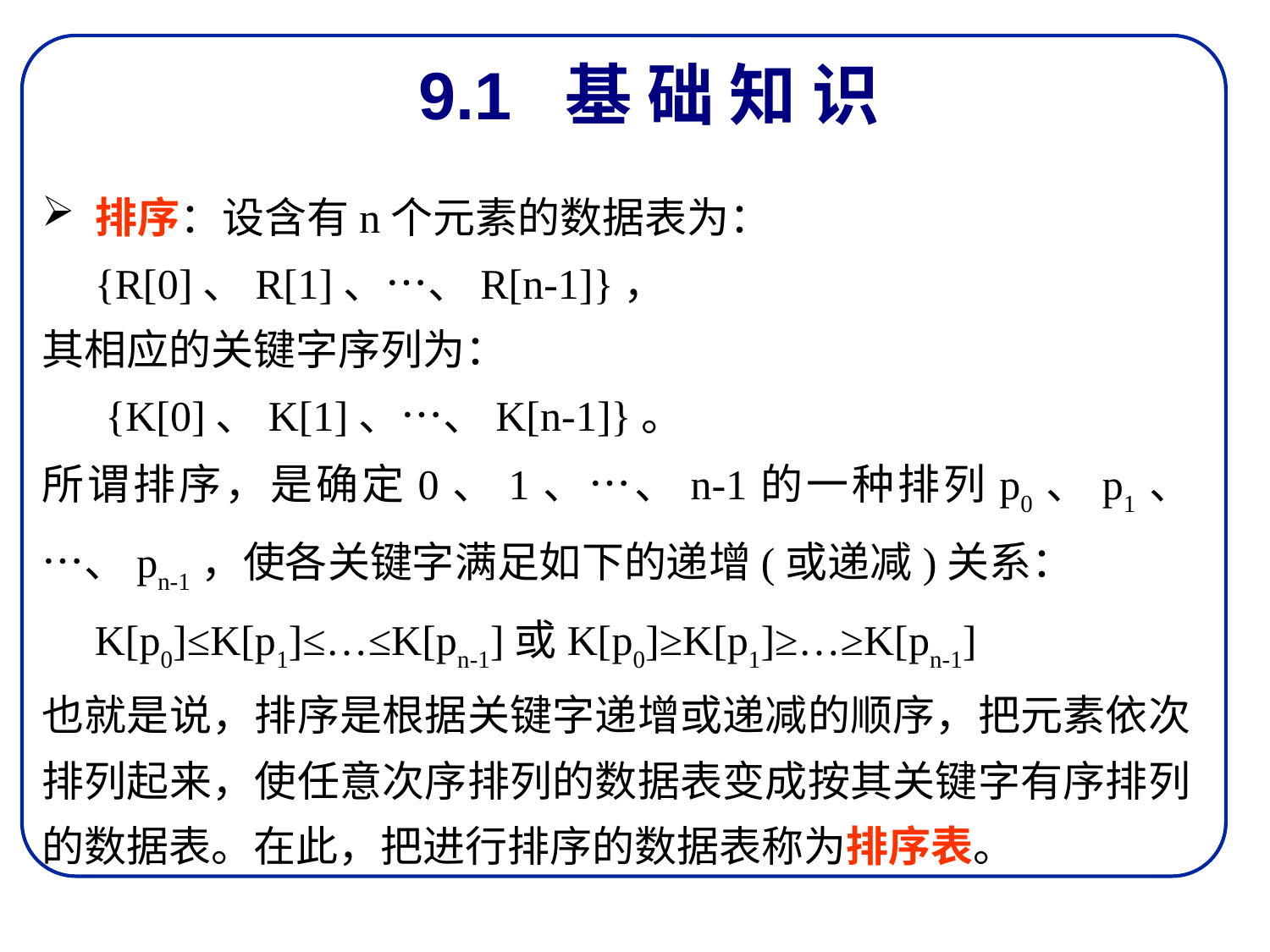

# 9.1  基 础 知 识
 排序：设含有n个元素的数据表为：
     {R[0]、R[1]、…、R[n-1]}，
其相应的关键字序列为：
      {K[0]、K[1]、…、K[n-1]}。
所谓排序，是确定0、1、…、n-1的一种排列p0、p1、…、pn-1，使各关键字满足如下的递增(或递减)关系：
     K[p0]≤K[p1]≤…≤K[pn-1]或K[p0]≥K[p1]≥…≥K[pn-1]
也就是说，排序是根据关键字递增或递减的顺序，把元素依次排列起来，使任意次序排列的数据表变成按其关键字有序排列的数据表。在此，把进行排序的数据表称为排序表。